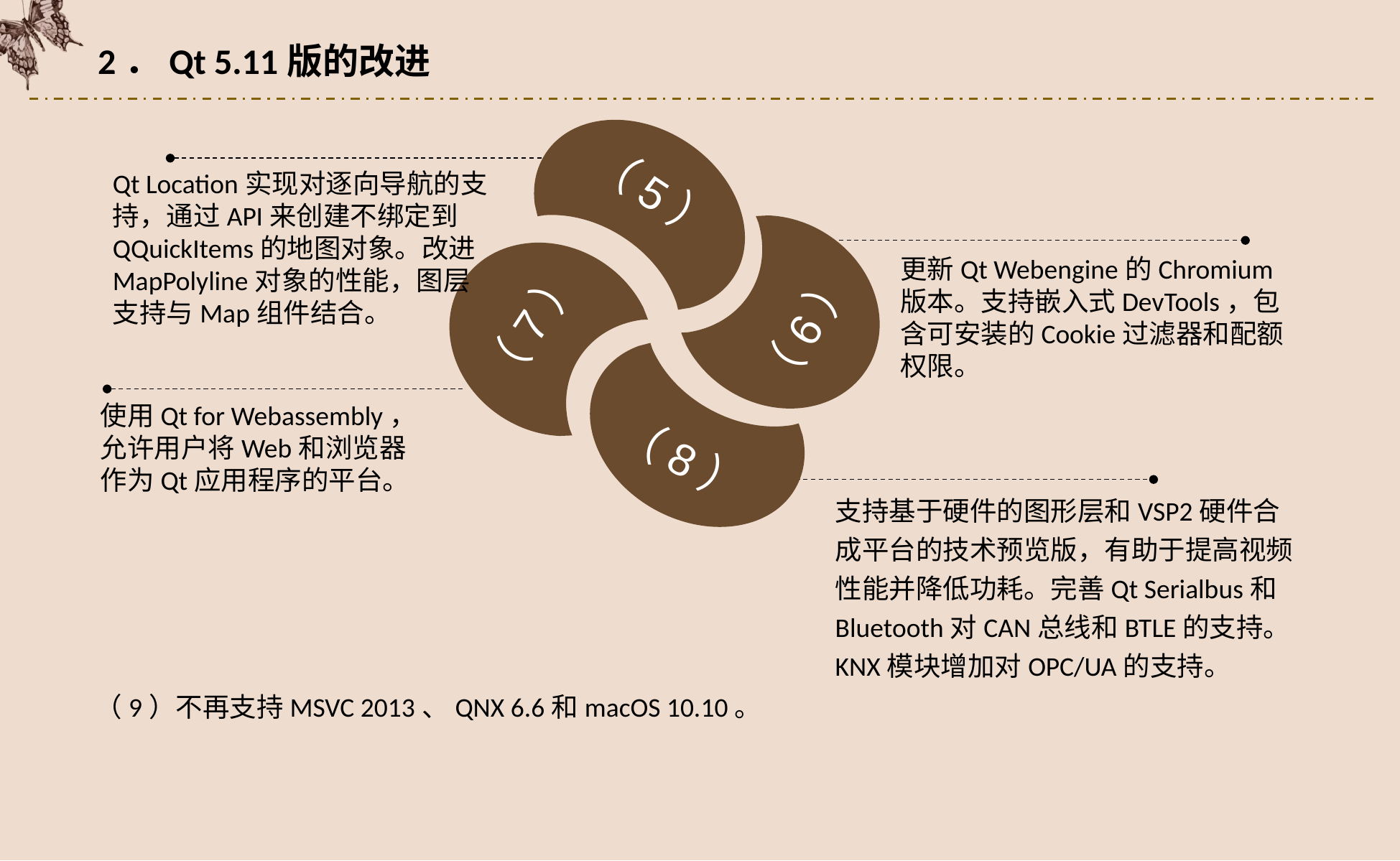

2．Qt 5.11版的改进
（5）
Qt Location实现对逐向导航的支持，通过API来创建不绑定到QQuickItems的地图对象。改进MapPolyline对象的性能，图层支持与Map组件结合。
（6）
（7）
更新Qt Webengine的Chromium版本。支持嵌入式DevTools，包含可安装的Cookie过滤器和配额权限。
（8）
使用Qt for Webassembly，允许用户将Web和浏览器作为Qt应用程序的平台。
支持基于硬件的图形层和VSP2硬件合成平台的技术预览版，有助于提高视频性能并降低功耗。完善Qt Serialbus和Bluetooth对CAN总线和BTLE的支持。KNX模块增加对OPC/UA的支持。
（9）不再支持MSVC 2013、QNX 6.6和macOS 10.10。